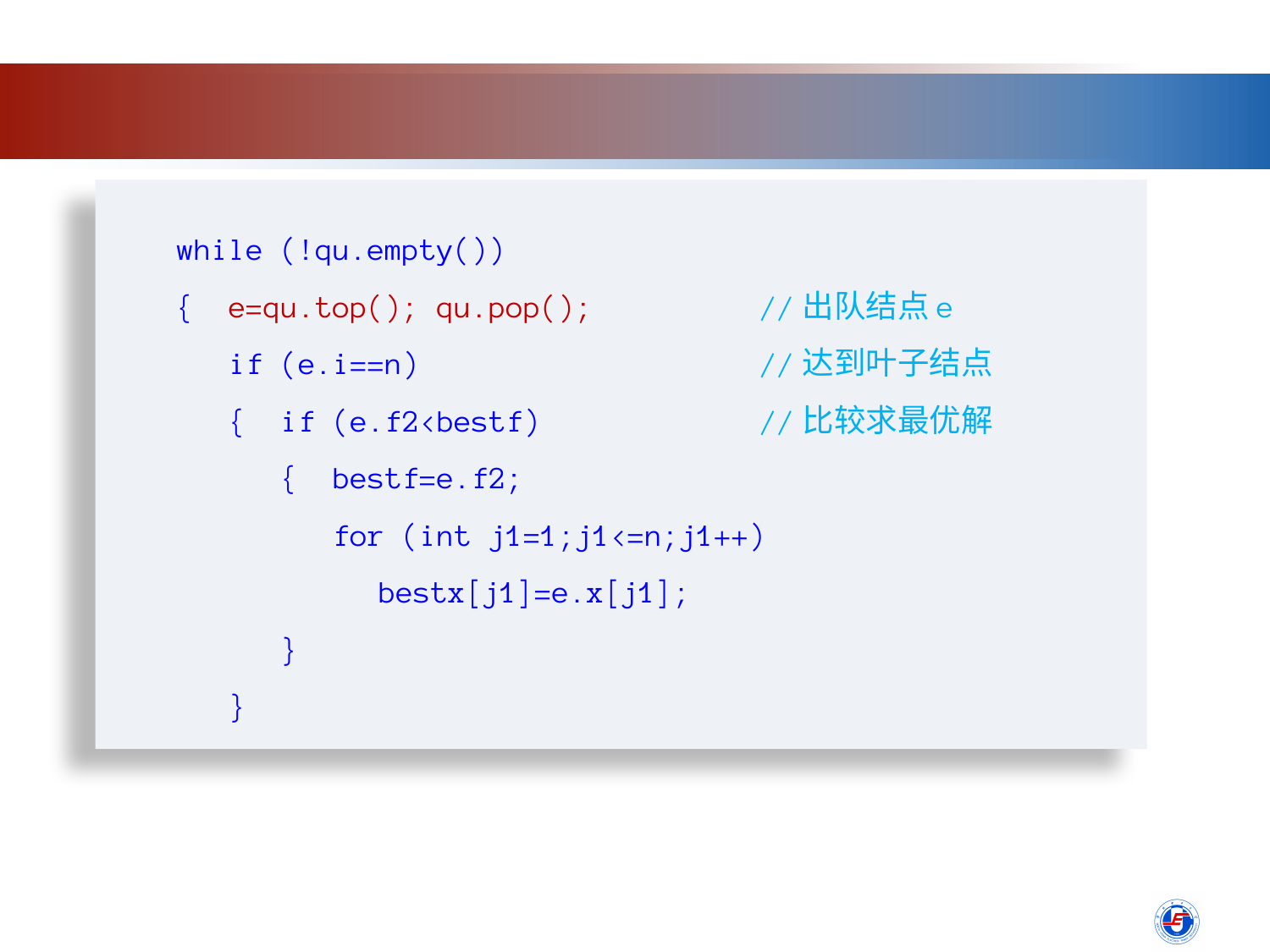

while (!qu.empty())
   {  e=qu.top(); qu.pop();		//出队结点e
      if (e.i==n)			//达到叶子结点
      {  if (e.f2<bestf)		//比较求最优解
         {  bestf=e.f2;
            for (int j1=1;j1<=n;j1++)
		bestx[j1]=e.x[j1];
         }
      }